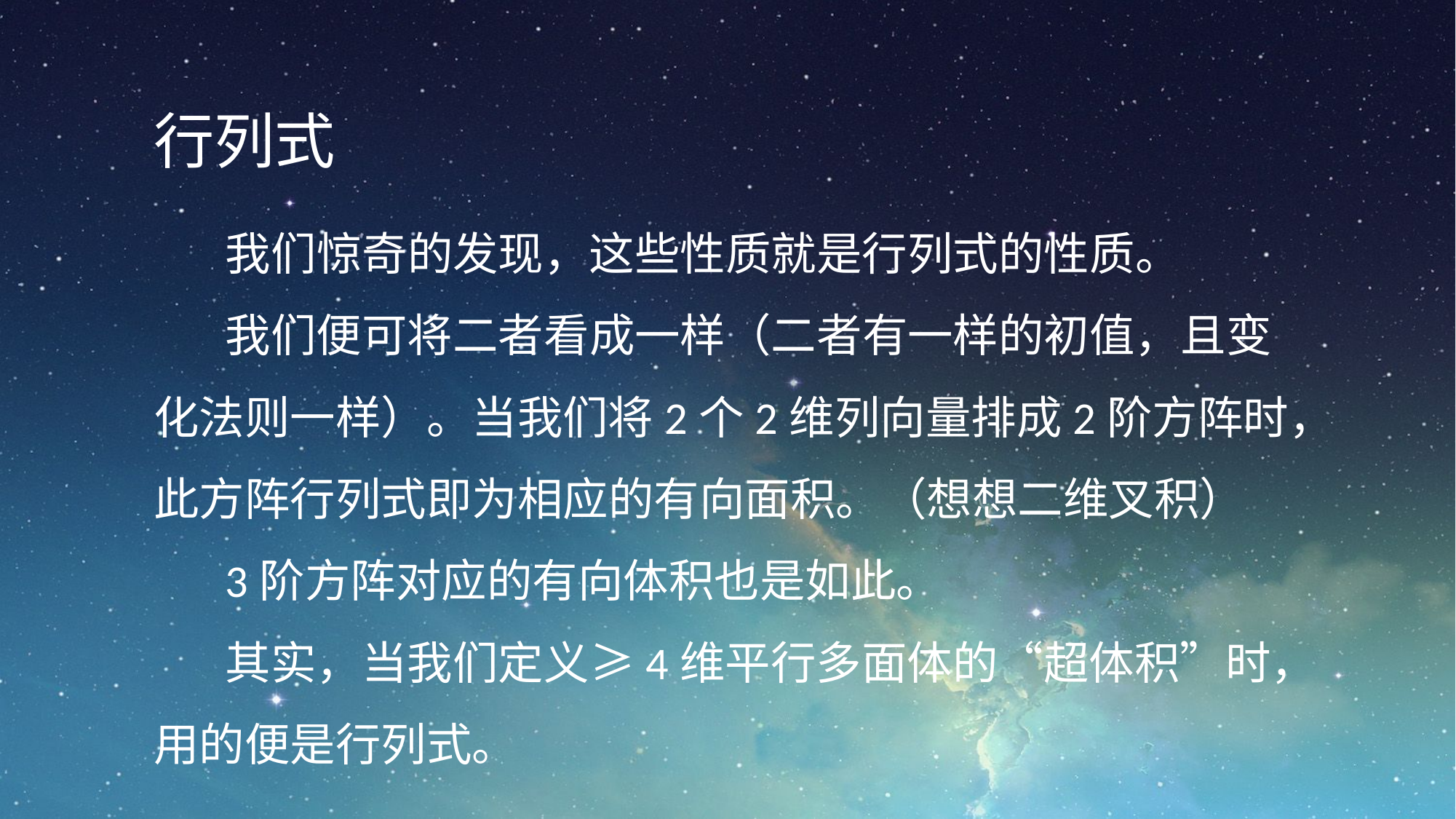

行列式
我们惊奇的发现，这些性质就是行列式的性质。
我们便可将二者看成一样（二者有一样的初值，且变化法则一样）。当我们将2个2维列向量排成2阶方阵时，此方阵行列式即为相应的有向面积。（想想二维叉积）
3阶方阵对应的有向体积也是如此。
其实，当我们定义≥4维平行多面体的“超体积”时，用的便是行列式。